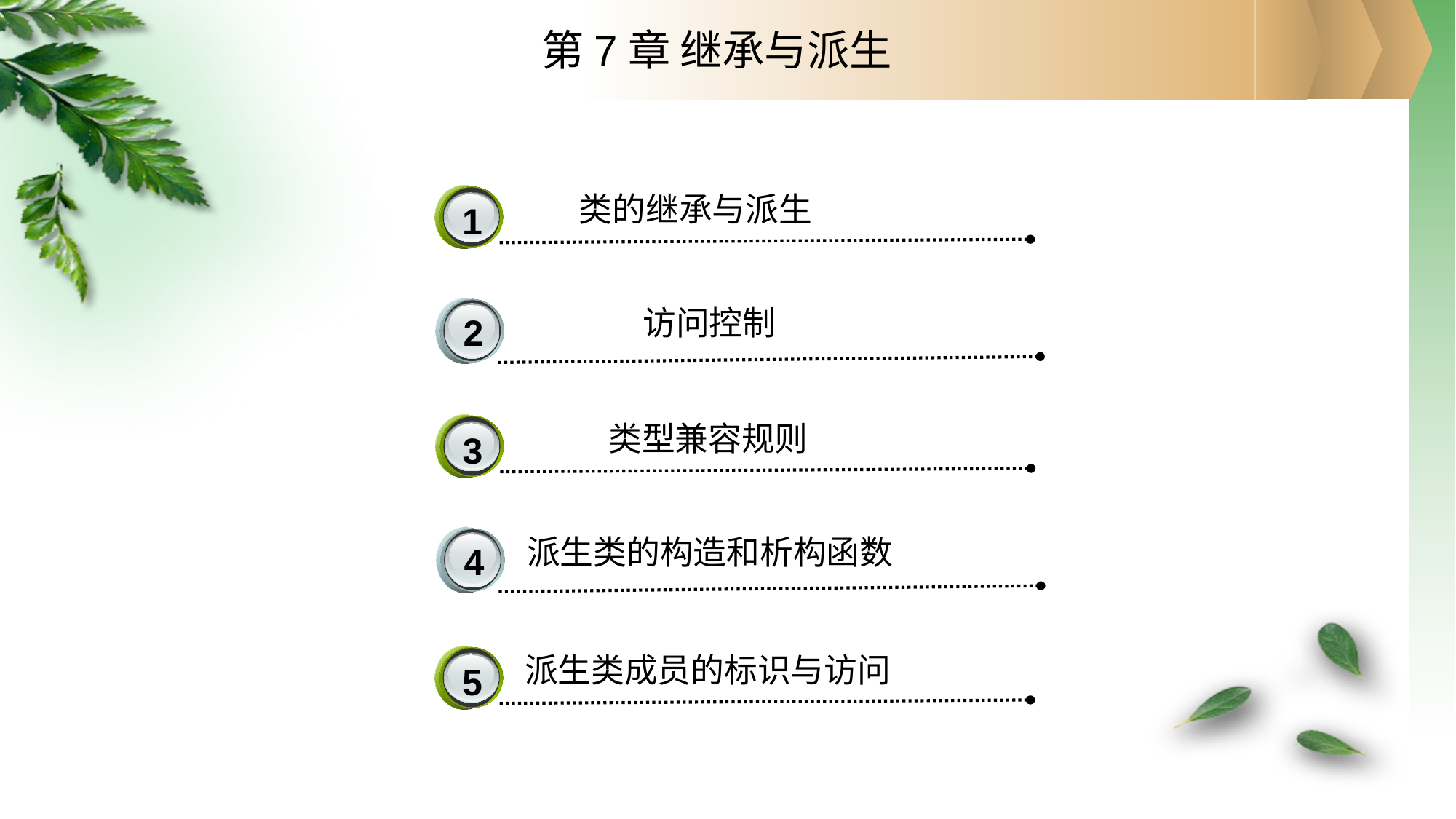

第7章 继承与派生
类的继承与派生

1

访问控制

2

类型兼容规则

3

派生类的构造和析构函数

4

派生类成员的标识与访问

5